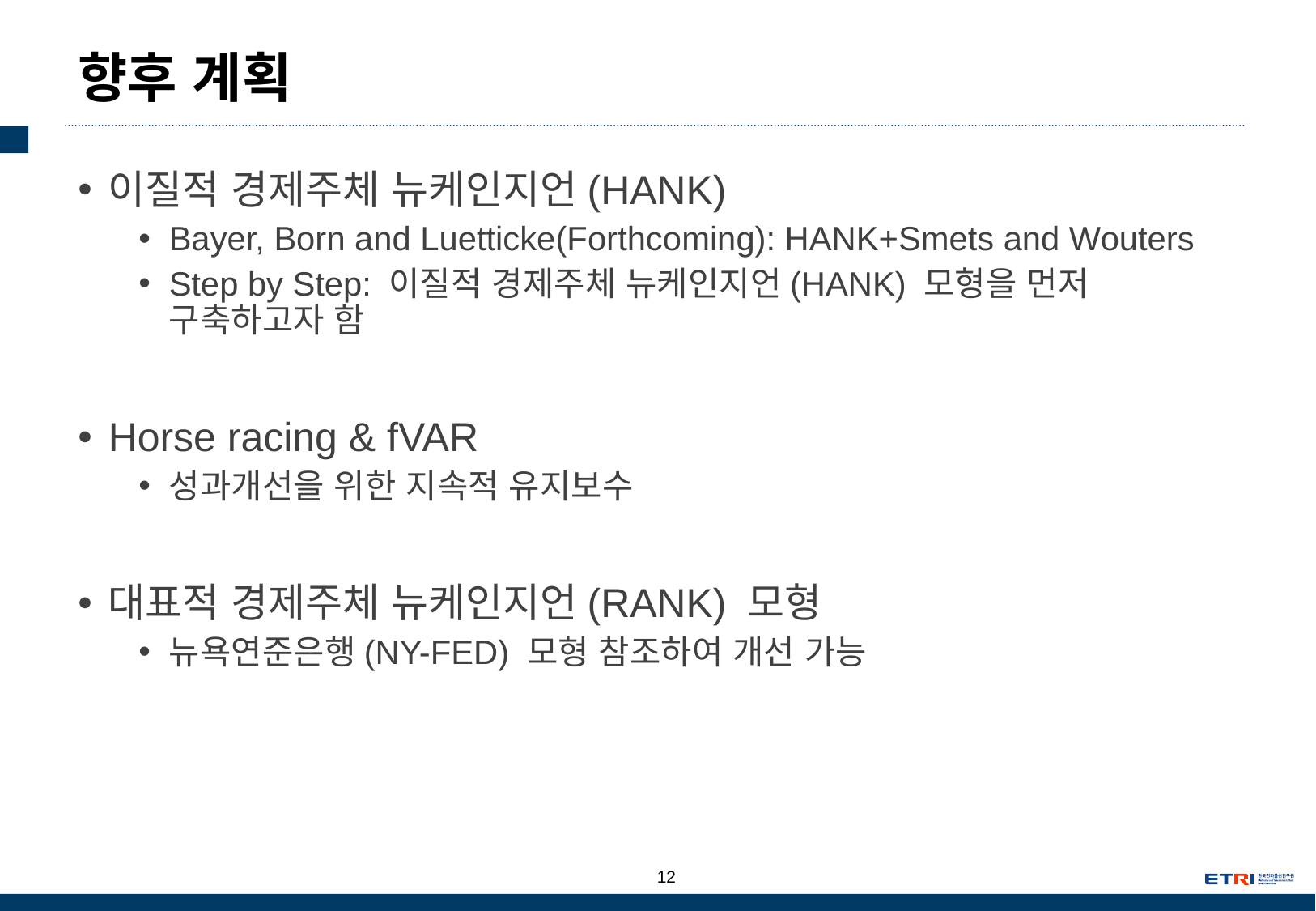

# 향후 계획
이질적 경제주체 뉴케인지언(HANK)
Bayer, Born and Luetticke(Forthcoming): HANK+Smets and Wouters
Step by Step: 이질적 경제주체 뉴케인지언(HANK) 모형을 먼저 구축하고자 함

Horse racing & fVAR
성과개선을 위한 지속적 유지보수

대표적 경제주체 뉴케인지언(RANK) 모형
뉴욕연준은행(NY-FED) 모형 참조하여 개선 가능